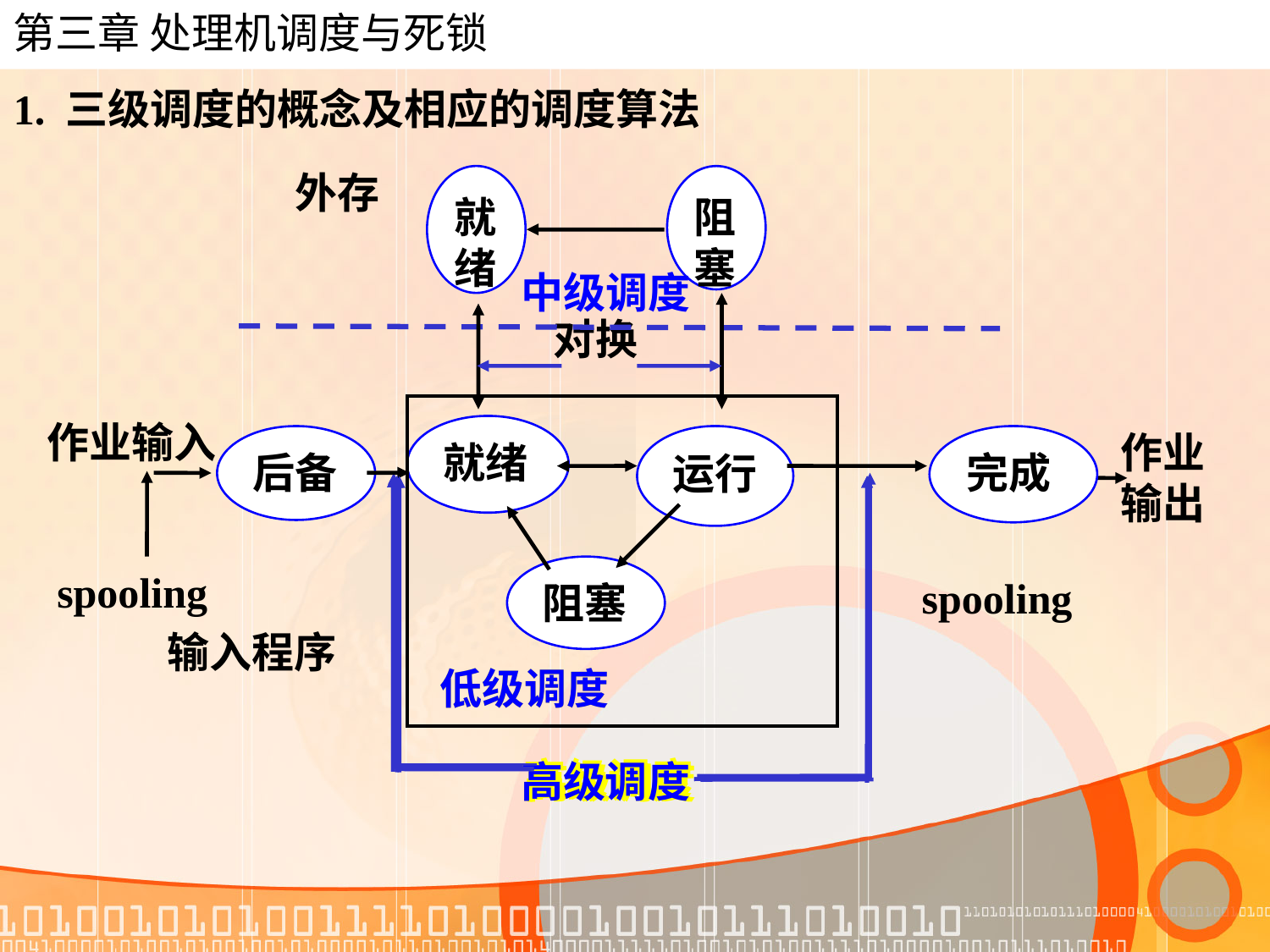

# 第三章 处理机调度与死锁
1. 三级调度的概念及相应的调度算法
外存
就绪
阻塞

中级调度

对换

作业输入
就绪
后备
运行
完成
作业输出

阻塞
spooling

    spooling
输入程序
低级调度
低级调度
高级调度
高级调度
高级调度
高级调度
高级调度